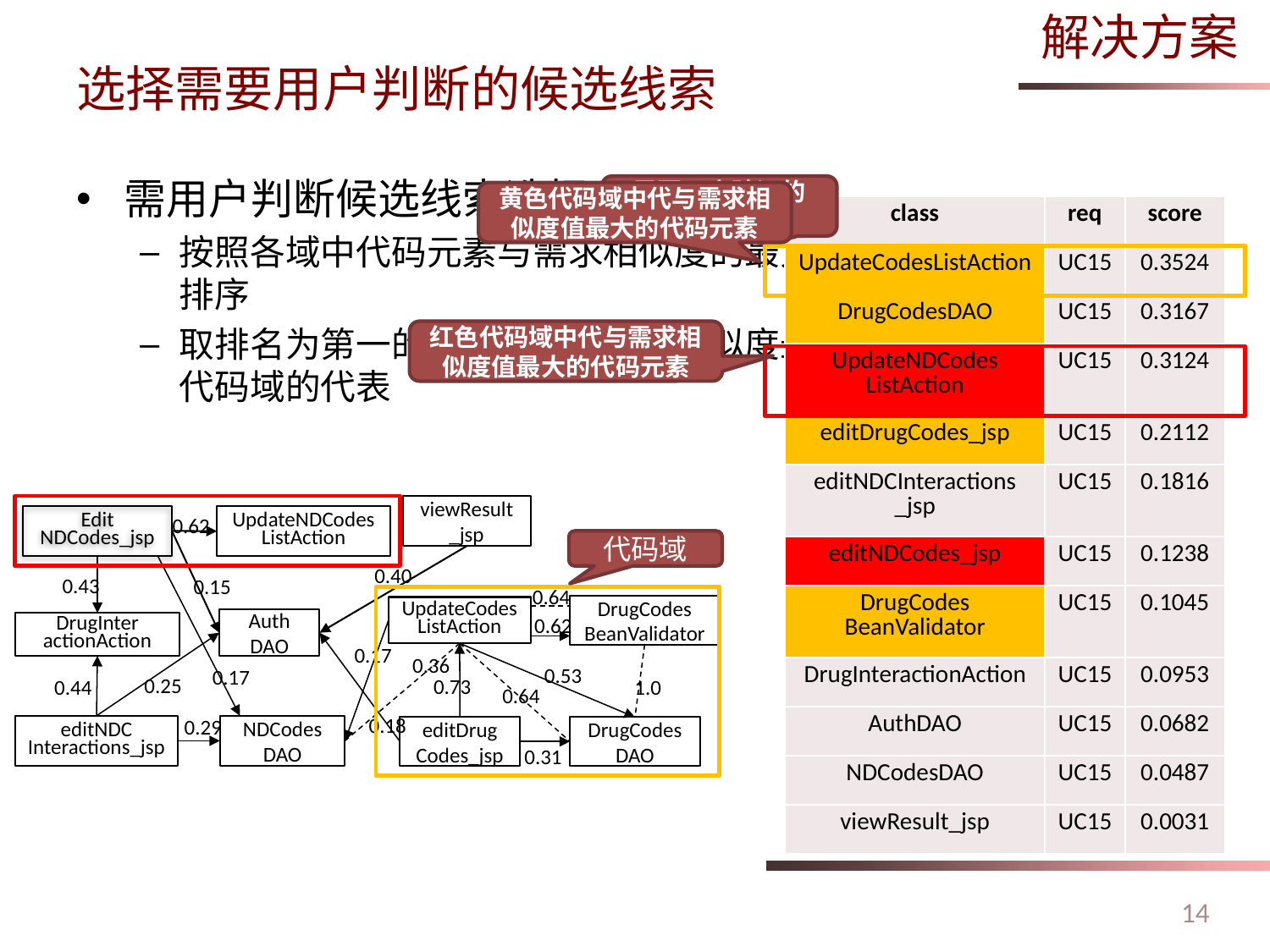

解决方案
# 选择需要用户判断的候选线索
需用户判断候选线索选择
按照各域中代码元素与需求相似度的最大值对用户未验证域进行排序
取排名为第一的代码域中与需求相似度最大的代码元素作为当前代码域的代表

需要用户验证的
候选线索
黄色代码域中代与需求相似度值最大的代码元素
| class | req | score |
| --- | --- | --- |
| UpdateCodesListAction | UC15 | 0.3524 |
| DrugCodesDAO | UC15 | 0.3167 |
| UpdateNDCodes ListAction | UC15 | 0.3124 |
| editDrugCodes\_jsp | UC15 | 0.2112 |
| editNDCInteractions \_jsp | UC15 | 0.1816 |
| editNDCodes\_jsp | UC15 | 0.1238 |
| DrugCodes BeanValidator | UC15 | 0.1045 |
| DrugInteractionAction | UC15 | 0.0953 |
| AuthDAO | UC15 | 0.0682 |
| NDCodesDAO | UC15 | 0.0487 |
| viewResult\_jsp | UC15 | 0.0031 |

红色代码域中代与需求相似度值最大的代码元素

viewResult_jsp
Edit
NDCodes_jsp
0.62

UpdateNDCodes
ListAction

代码域
0.40
0.43
0.15
0.64

DrugCodes
BeanValidator
UpdateCodes
ListAction
0.62
Auth
DAO
DrugInter
actionAction
0.17
0.36
0.53
0.17
0.25
0.73
0.44
1.0
0.64
0.18
0.29
editNDC
Interactions_jsp
NDCodes
DAO
editDrug
Codes_jsp
DrugCodes
DAO
0.31
14